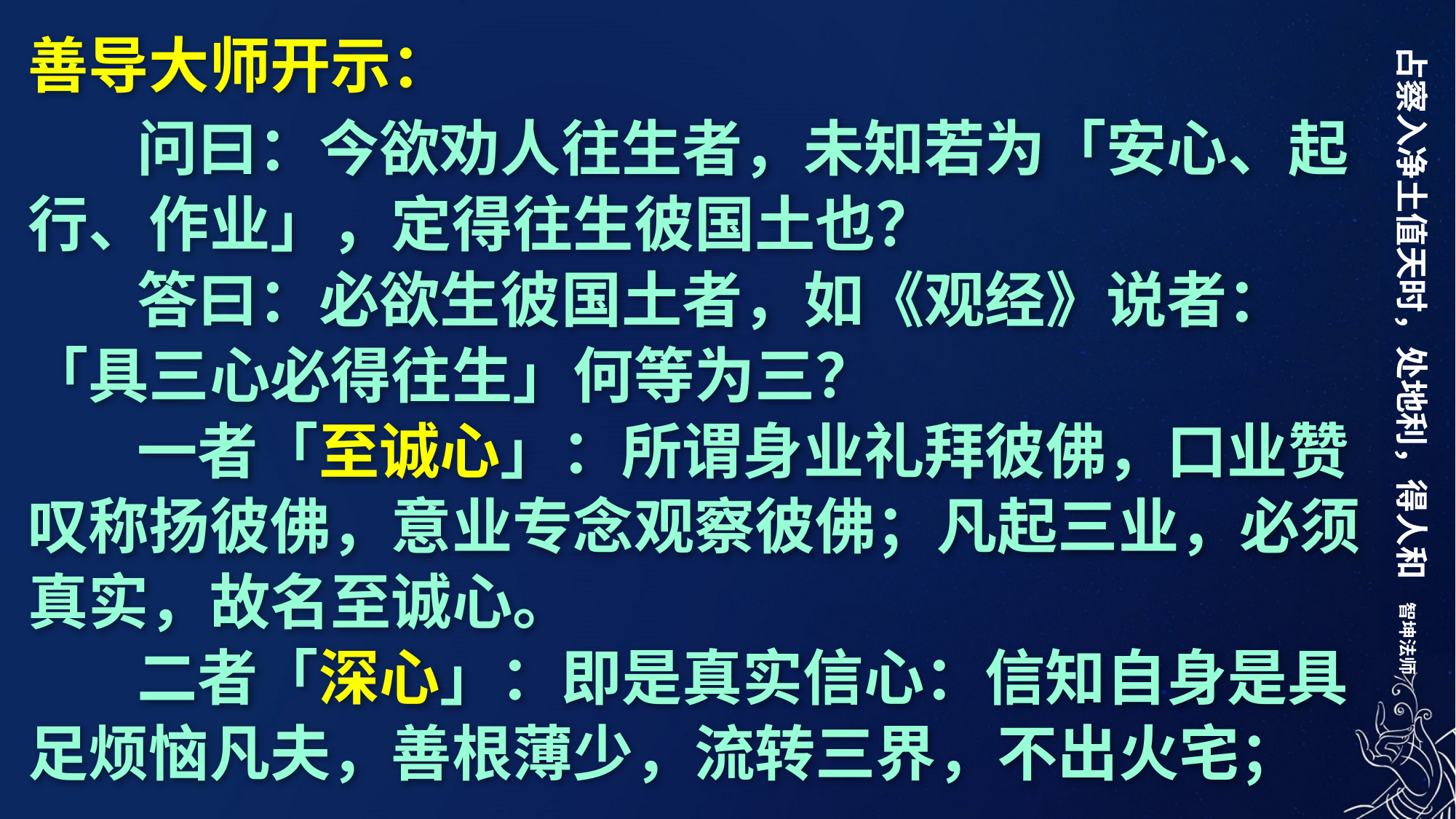

善导大师开示：
	问曰：今欲劝人往生者，未知若为「安心、起行、作业」，定得往生彼国土也？
	答曰：必欲生彼国土者，如《观经》说者：「具三心必得往生」何等为三？
	一者「至诚心」：所谓身业礼拜彼佛，口业赞叹称扬彼佛，意业专念观察彼佛；凡起三业，必须真实，故名至诚心。
	二者「深心」：即是真实信心：信知自身是具足烦恼凡夫，善根薄少，流转三界，不出火宅；